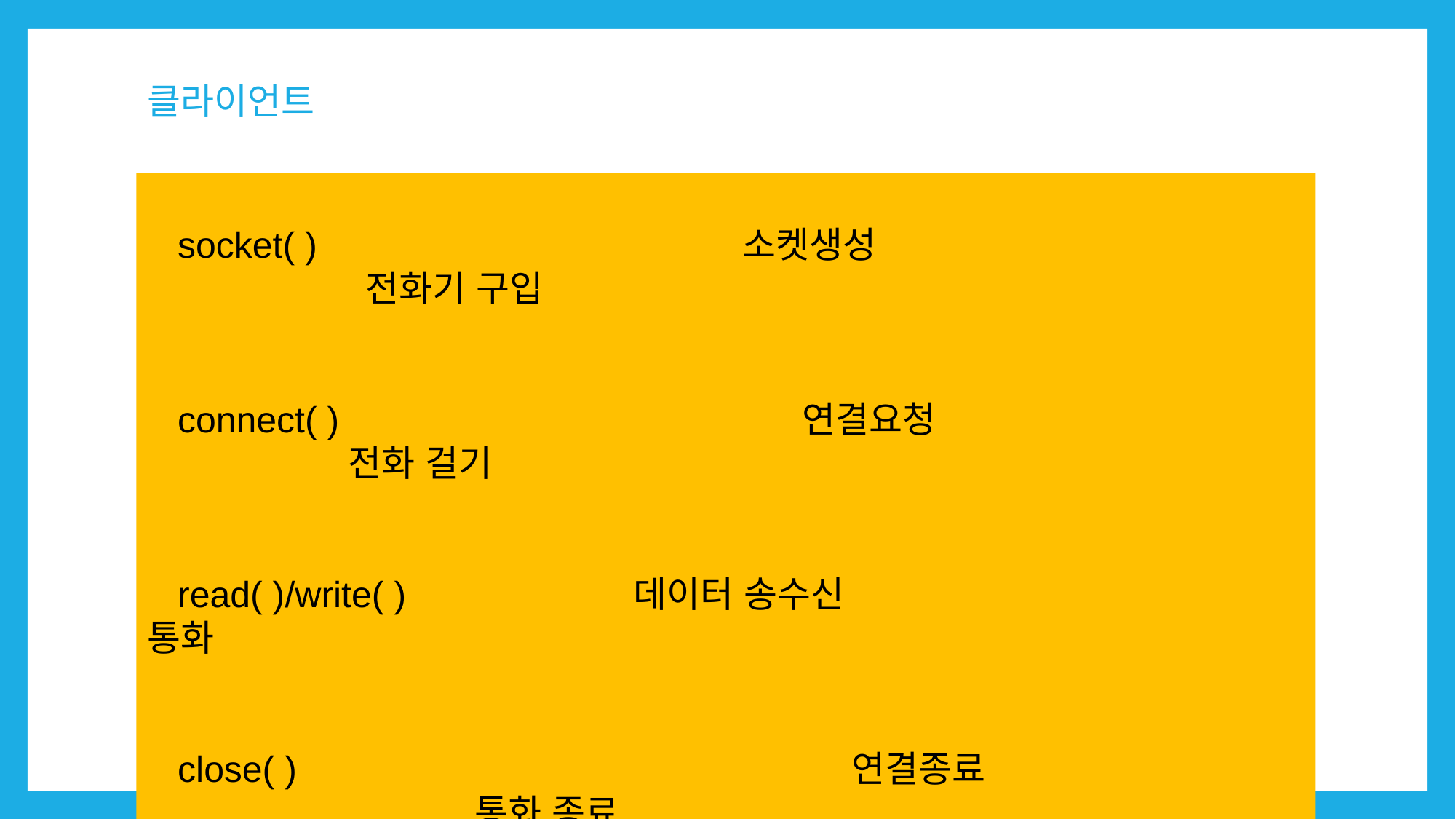

# 클라이언트

   socket( )				    소켓생성						전화기 구입

   connect( )					연결요청				         전화 걸기

   read( )/write( )		    데이터 송수신				통화

   close( )					    연결종료						통화 종료